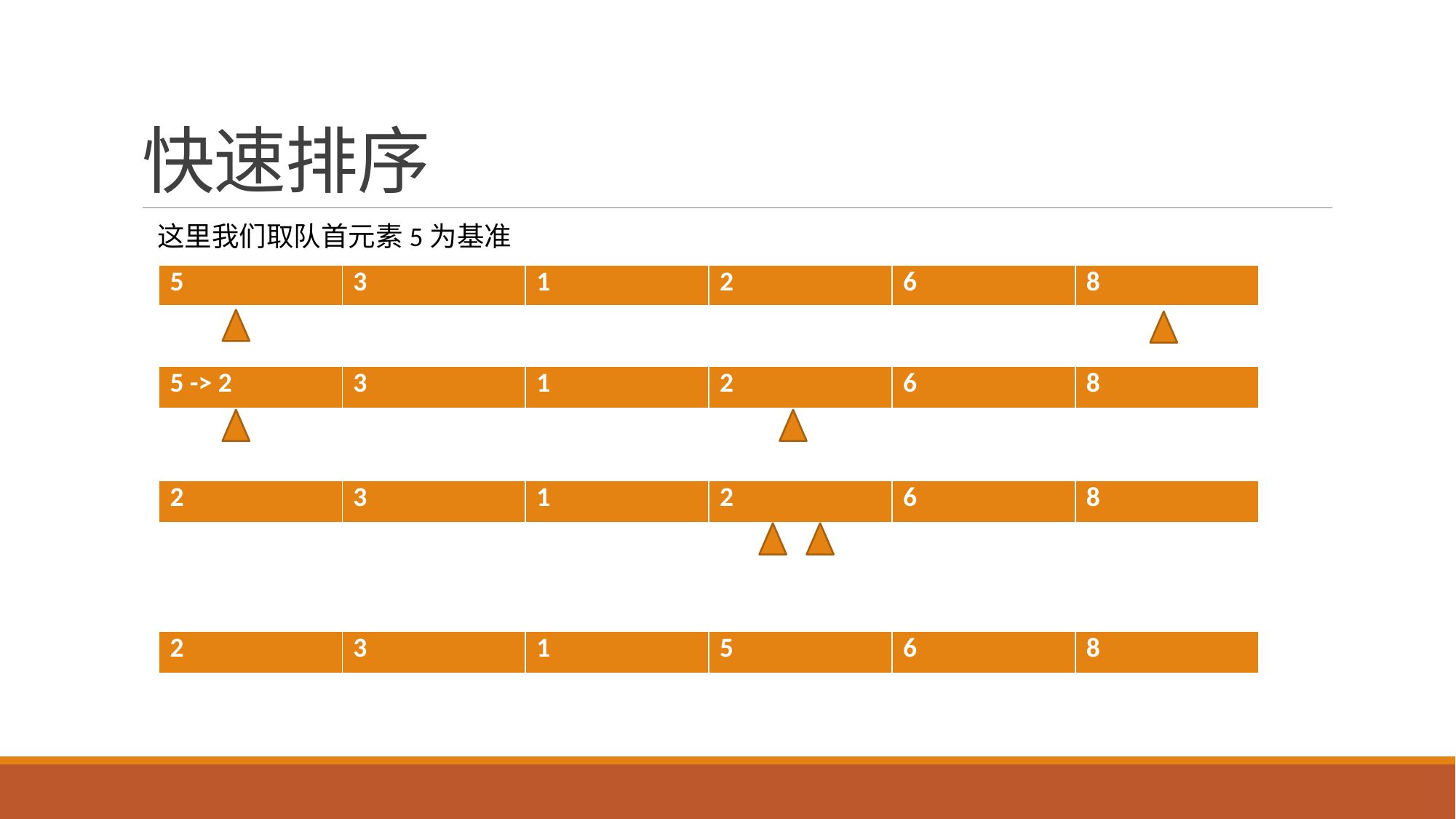

# 快速排序
这里我们取队首元素5为基准
| 5 | 3 | 1 | 2 | 6 | 8 |
| --- | --- | --- | --- | --- | --- |

| 5 -> 2 | 3 | 1 | 2 | 6 | 8 |
| --- | --- | --- | --- | --- | --- |

| 2 | 3 | 1 | 2 | 6 | 8 |
| --- | --- | --- | --- | --- | --- |

| 2 | 3 | 1 | 5 | 6 | 8 |
| --- | --- | --- | --- | --- | --- |